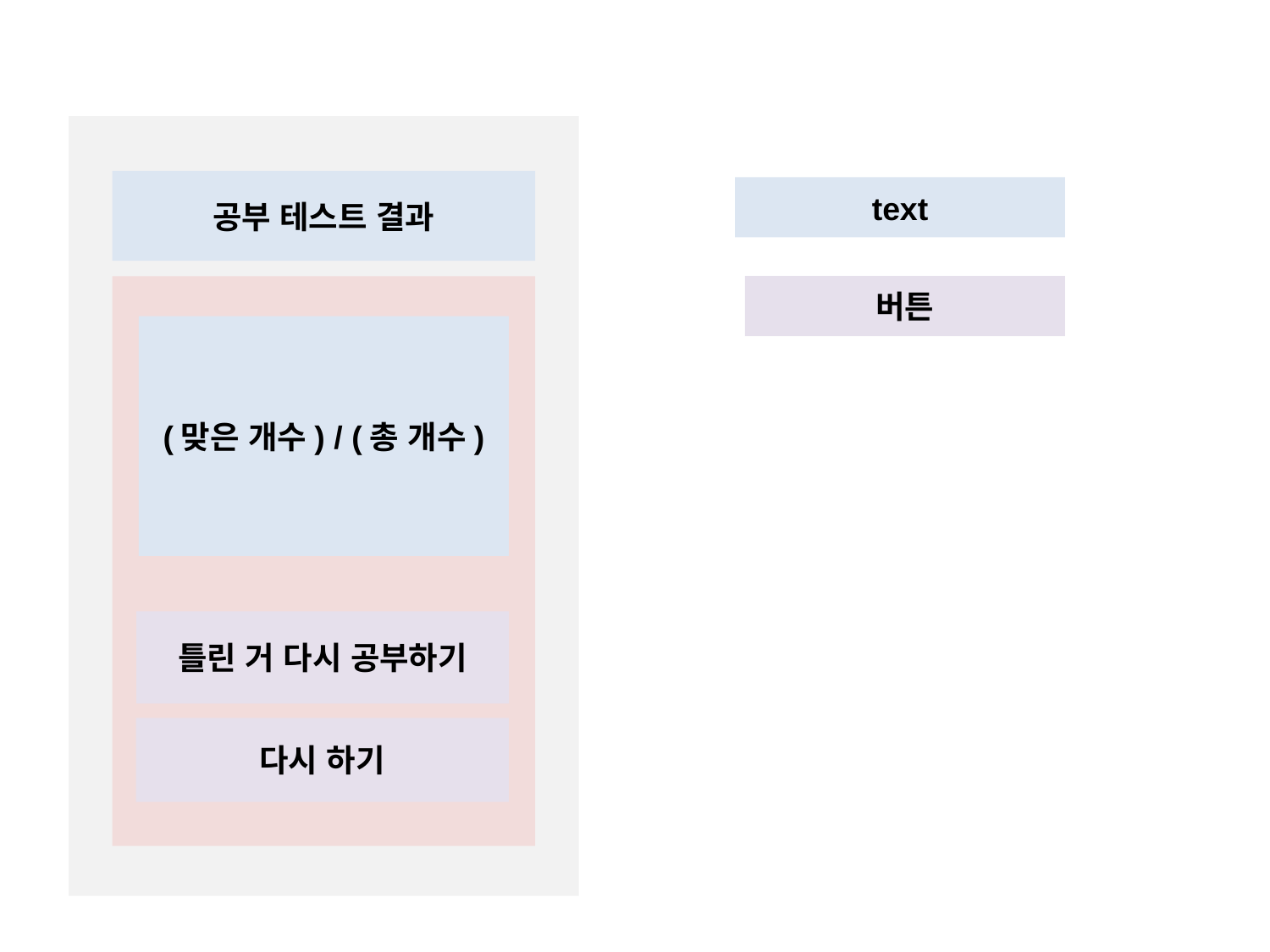

공부 테스트 결과
text

버튼
(맞은 개수) / (총 개수)
틀린 거 다시 공부하기
다시 하기